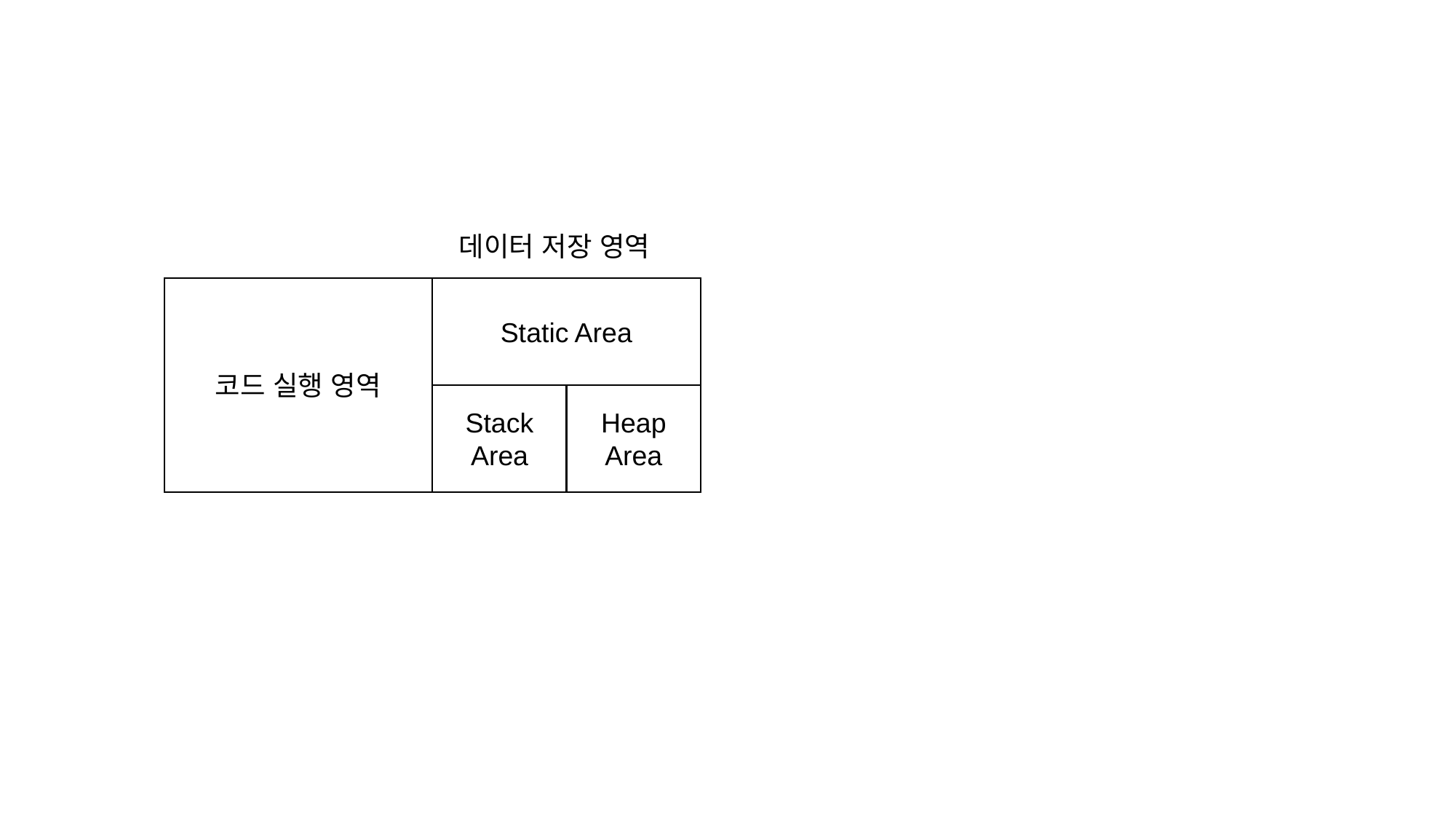

데이터 저장 영역
Static Area
코드 실행 영역
Stack
Area
Heap
Area